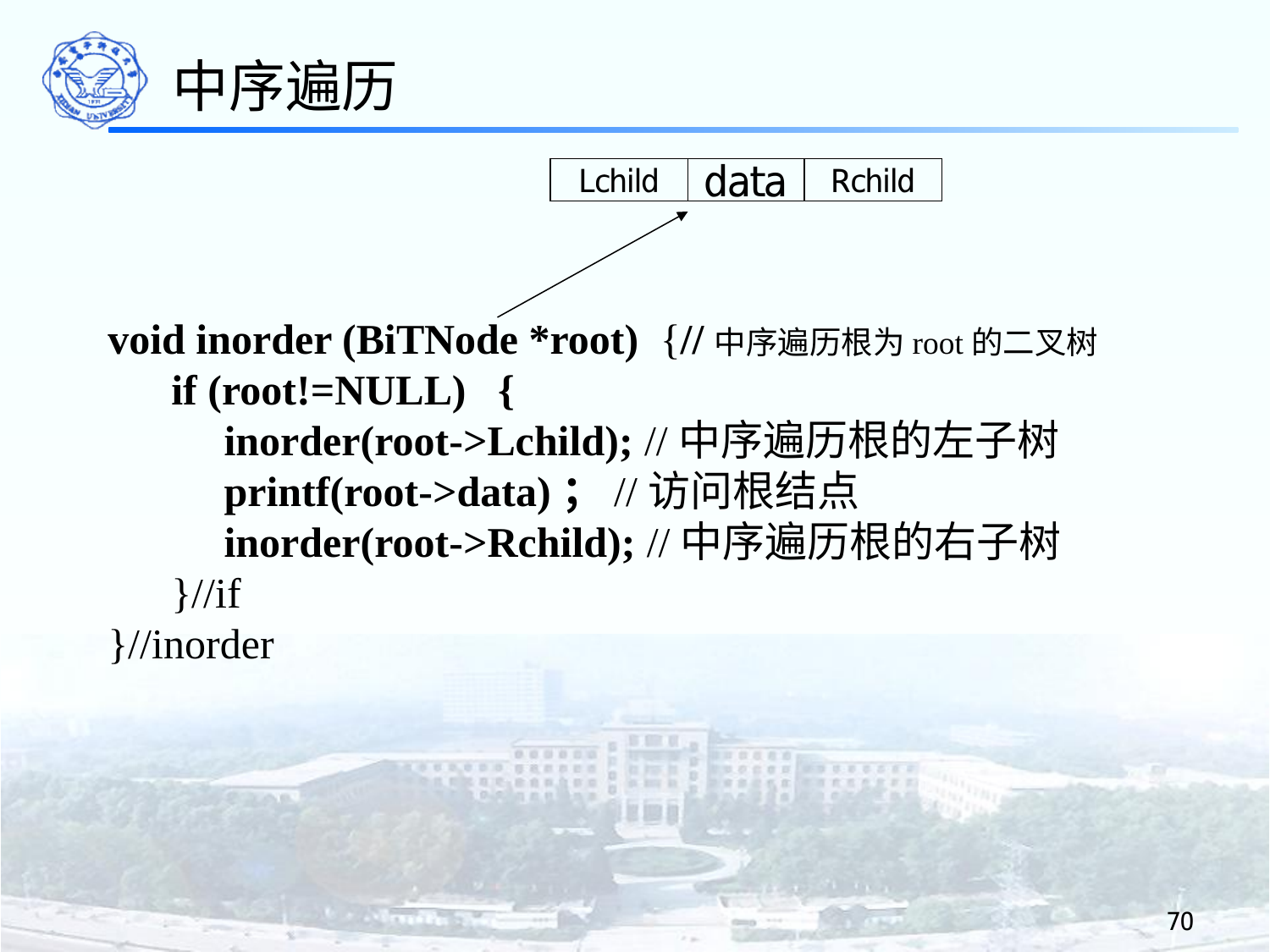

中序遍历
Lchild
data
Rchild

    void inorder (BiTNode *root)  {//中序遍历根为root的二叉树
          if (root!=NULL)   {
               inorder(root->Lchild); //中序遍历根的左子树
               printf(root->data)；//访问根结点
               inorder(root->Rchild); //中序遍历根的右子树
          }//if
    }//inorder

70